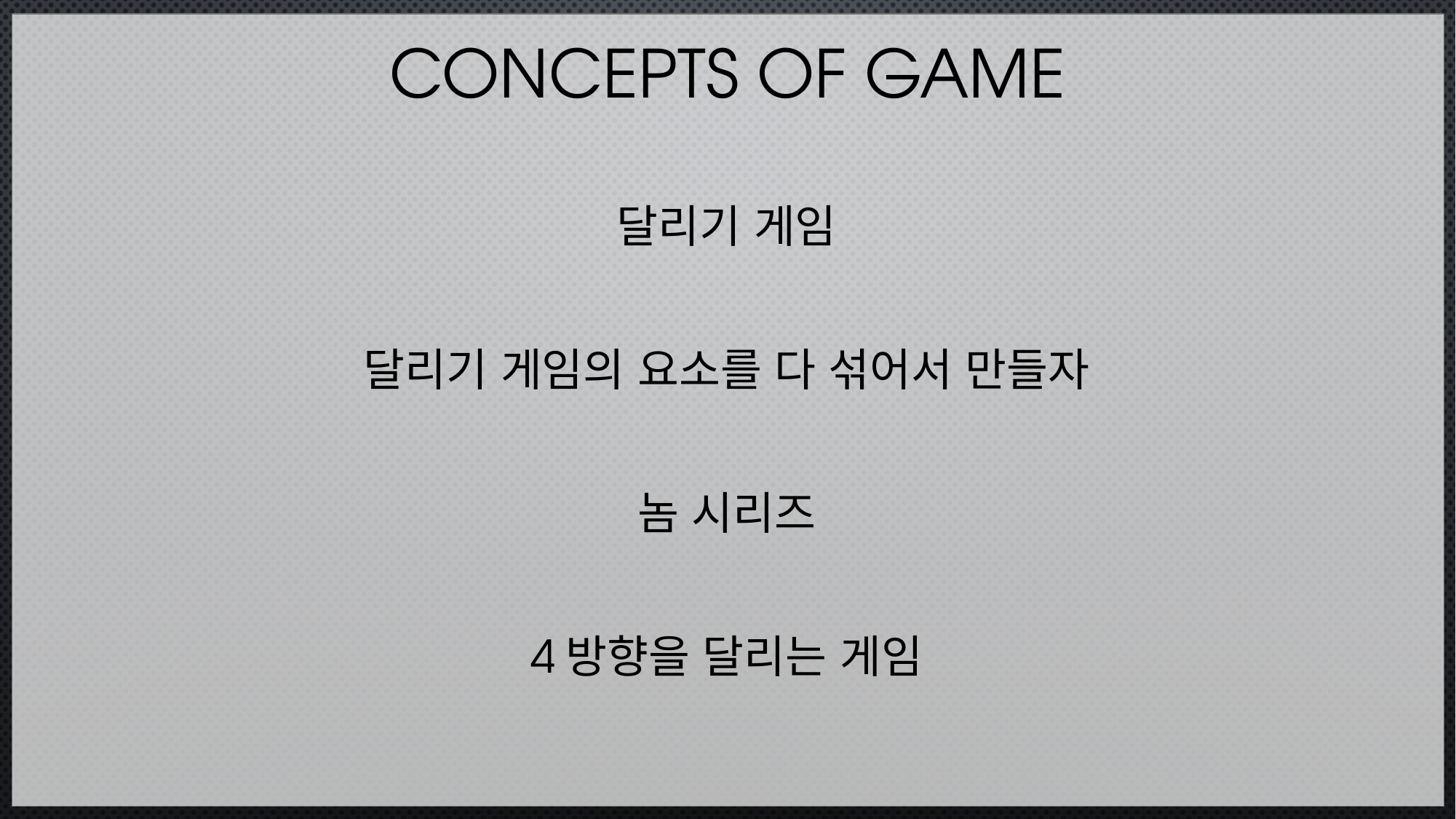

# Concepts of game
달리기 게임

달리기 게임의 요소를 다 섞어서 만들자

놈 시리즈

4방향을 달리는 게임